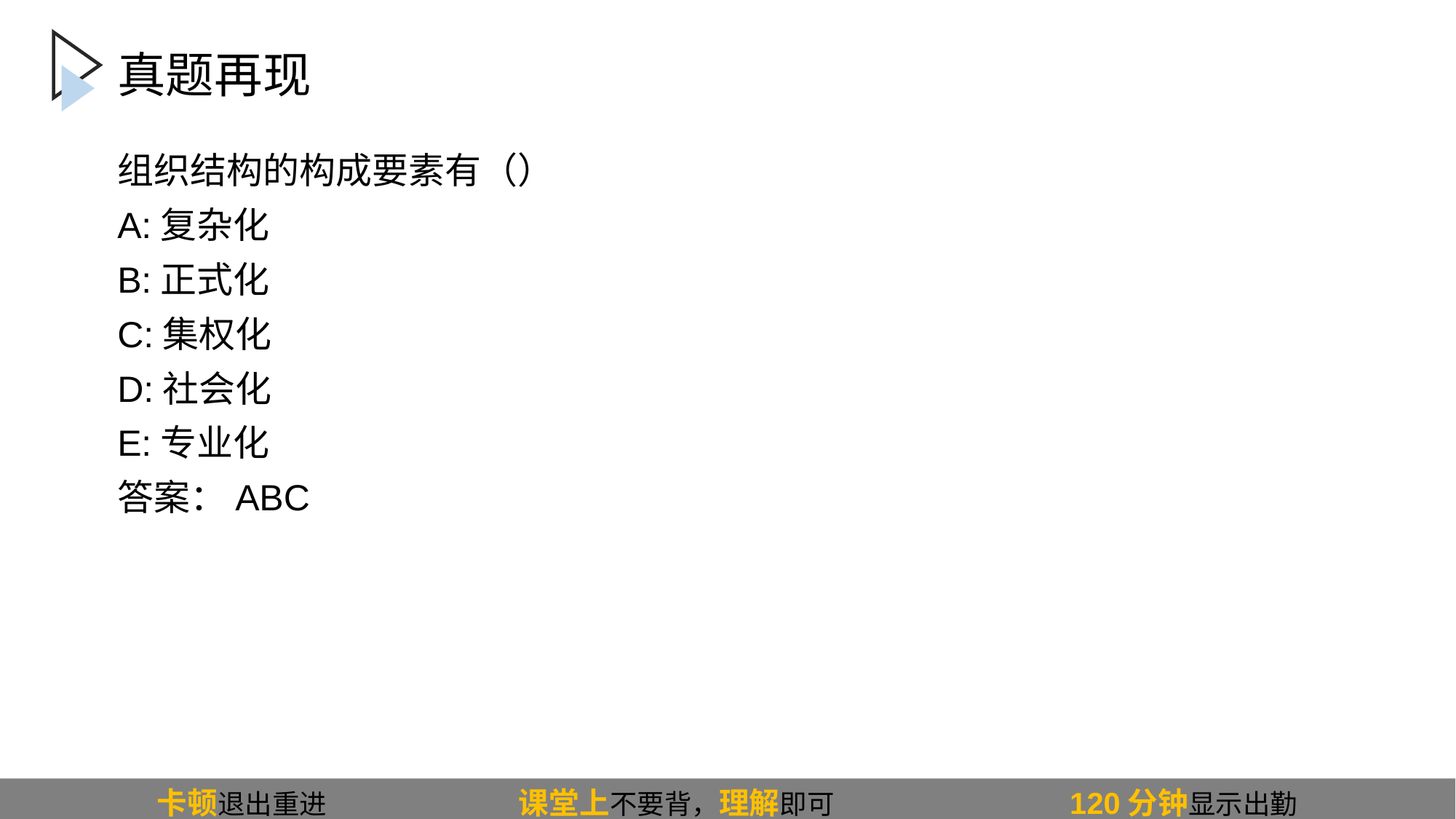

# 真题再现
组织结构的构成要素有（）
A:复杂化
B:正式化
C:集权化
D:社会化
E:专业化
答案：ABC